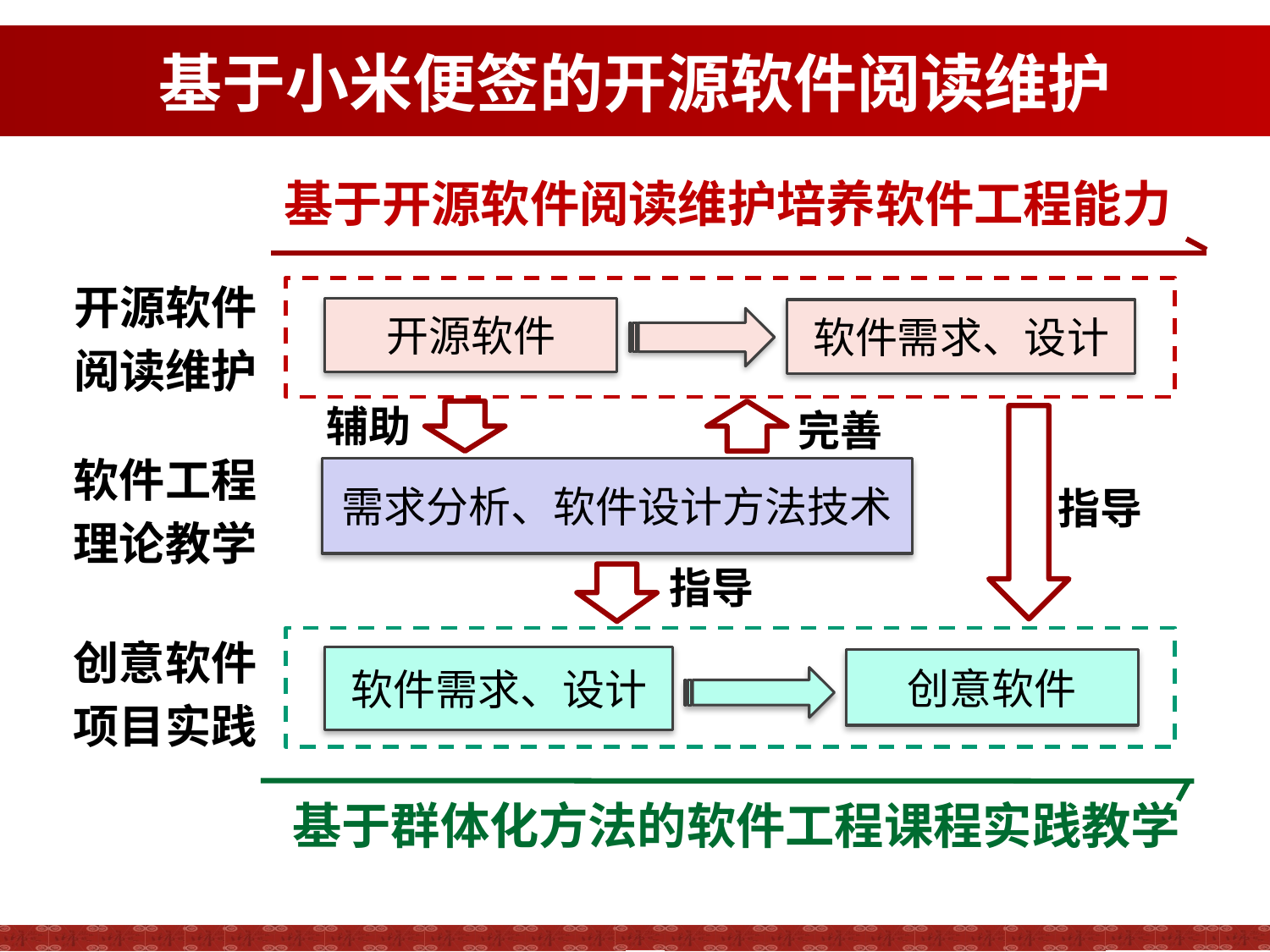

# 基于小米便签的开源软件阅读维护
基于开源软件阅读维护培养软件工程能力
开源软件阅读维护

开源软件
软件需求、设计

辅助
完善

软件工程理论教学
需求分析、软件设计方法技术
指导
指导

创意软件项目实践

软件需求、设计
创意软件

基于群体化方法的软件工程课程实践教学